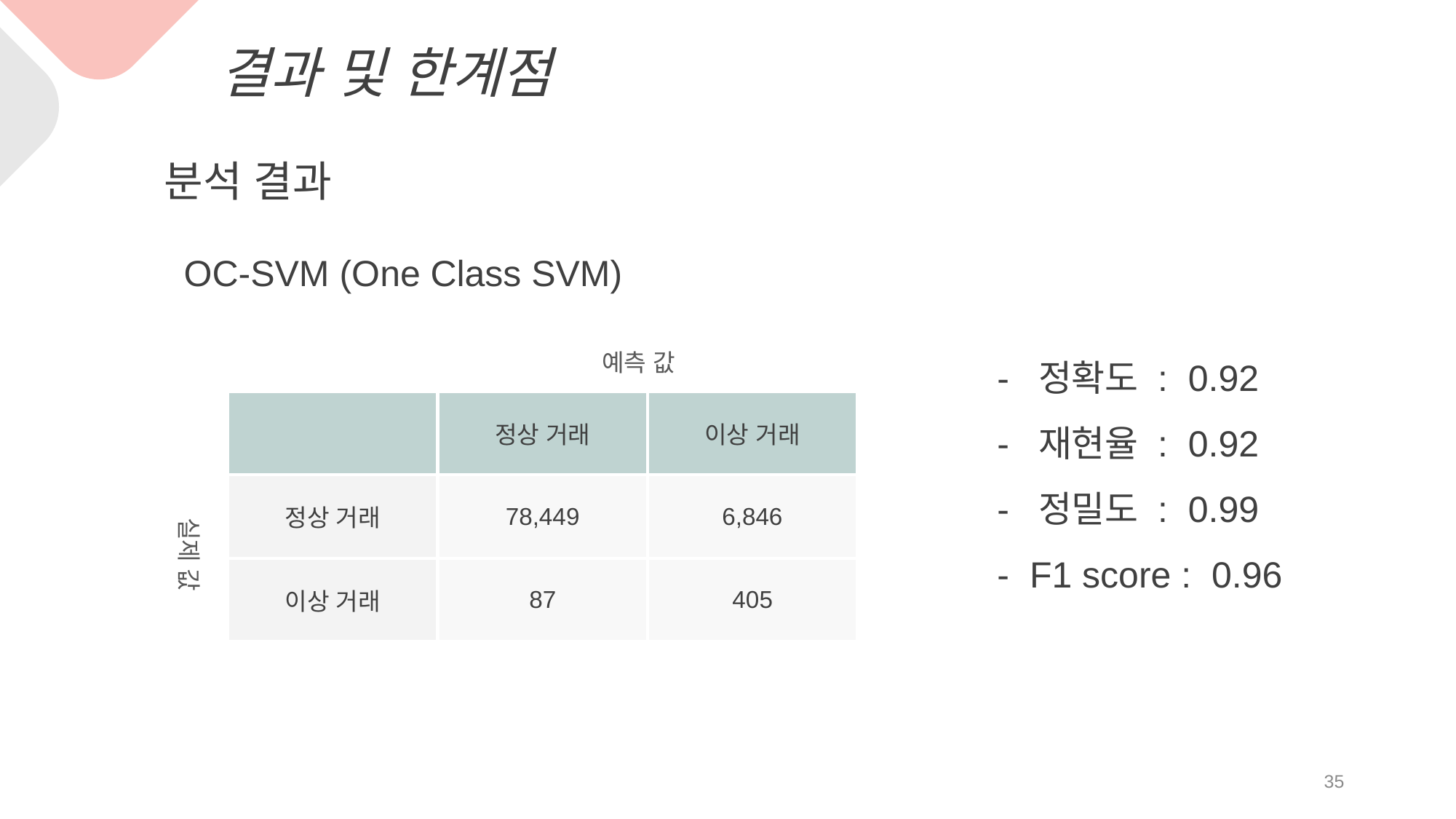

결과 및 한계점
분석 결과
OC-SVM (One Class SVM)
예측 값
-  정확도 :  0.92
-  재현율 :  0.92
-  정밀도 :  0.99
-  F1 score :  0.96
|  | 정상 거래 | 이상 거래 |
| --- | --- | --- |
| 정상 거래 | 78,449 | 6,846 |
| 이상 거래 | 87 | 405 |
실제 값
35